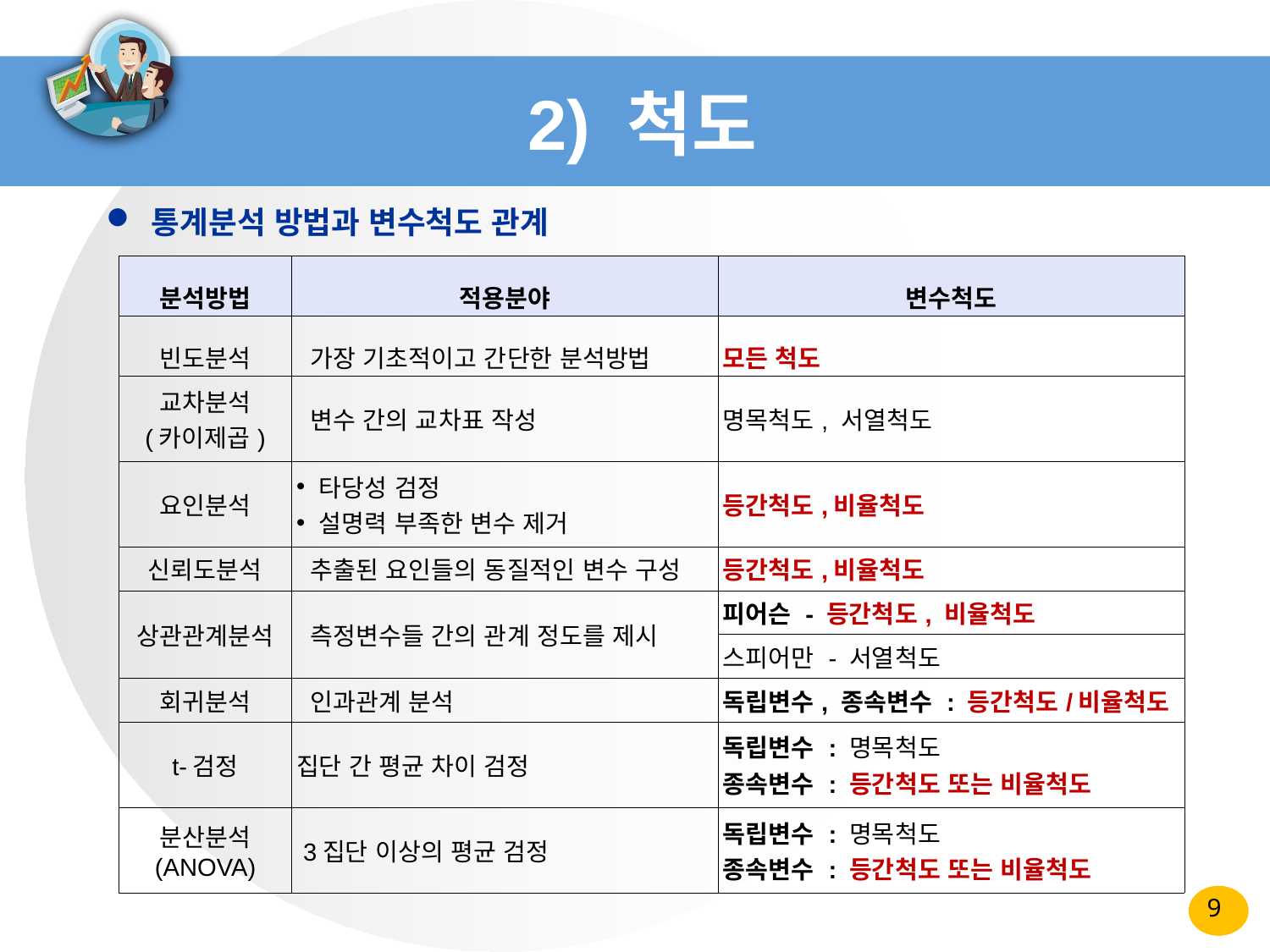

# 2) 척도
통계분석 방법과 변수척도 관계
| 분석방법 | 적용분야 | 변수척도 |
| --- | --- | --- |
| 빈도분석 | 가장 기초적이고 간단한 분석방법 | 모든 척도 |
| 교차분석 (카이제곱) | 변수 간의 교차표 작성 | 명목척도, 서열척도 |
| 요인분석 | 타당성 검정 설명력 부족한 변수 제거 | 등간척도,비율척도 |
| 신뢰도분석 | 추출된 요인들의 동질적인 변수 구성 | 등간척도,비율척도 |
| 상관관계분석 | 측정변수들 간의 관계 정도를 제시 | 피어슨 - 등간척도, 비율척도 |
|  |  | 스피어만 - 서열척도 |
| 회귀분석 | 인과관계 분석 | 독립변수, 종속변수 : 등간척도/비율척도 |
| t-검정 | 집단 간 평균 차이 검정 | 독립변수 : 명목척도 종속변수 : 등간척도 또는 비율척도 |
| 분산분석 (ANOVA) | 3집단 이상의 평균 검정 | 독립변수 : 명목척도 종속변수 : 등간척도 또는 비율척도 |
9